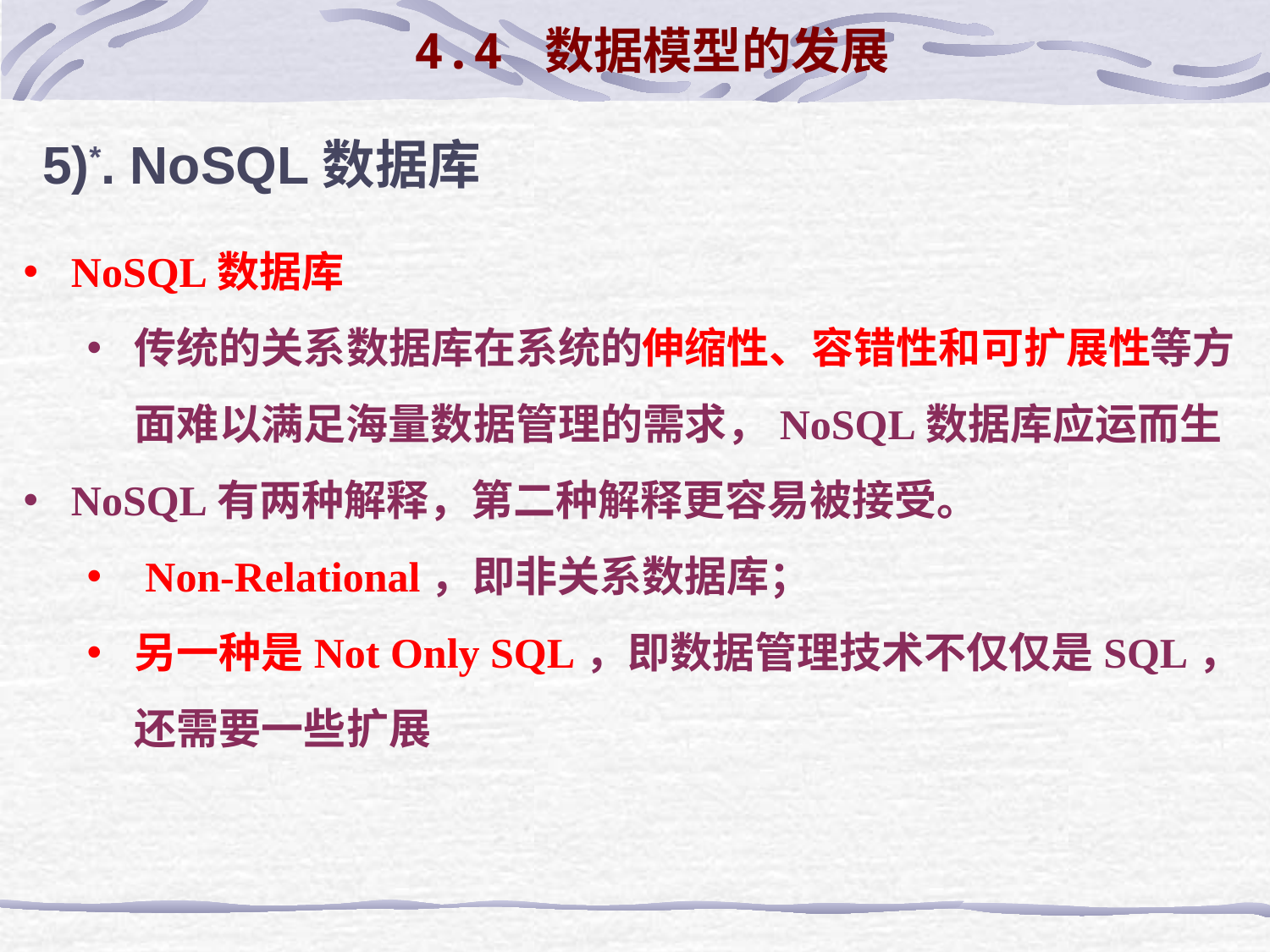

4.4 数据模型的发展
5)*. NoSQL数据库
NoSQL数据库
传统的关系数据库在系统的伸缩性、容错性和可扩展性等方面难以满足海量数据管理的需求，NoSQL数据库应运而生
NoSQL有两种解释，第二种解释更容易被接受。
 Non-Relational，即非关系数据库；
另一种是Not Only SQL，即数据管理技术不仅仅是SQL，还需要一些扩展